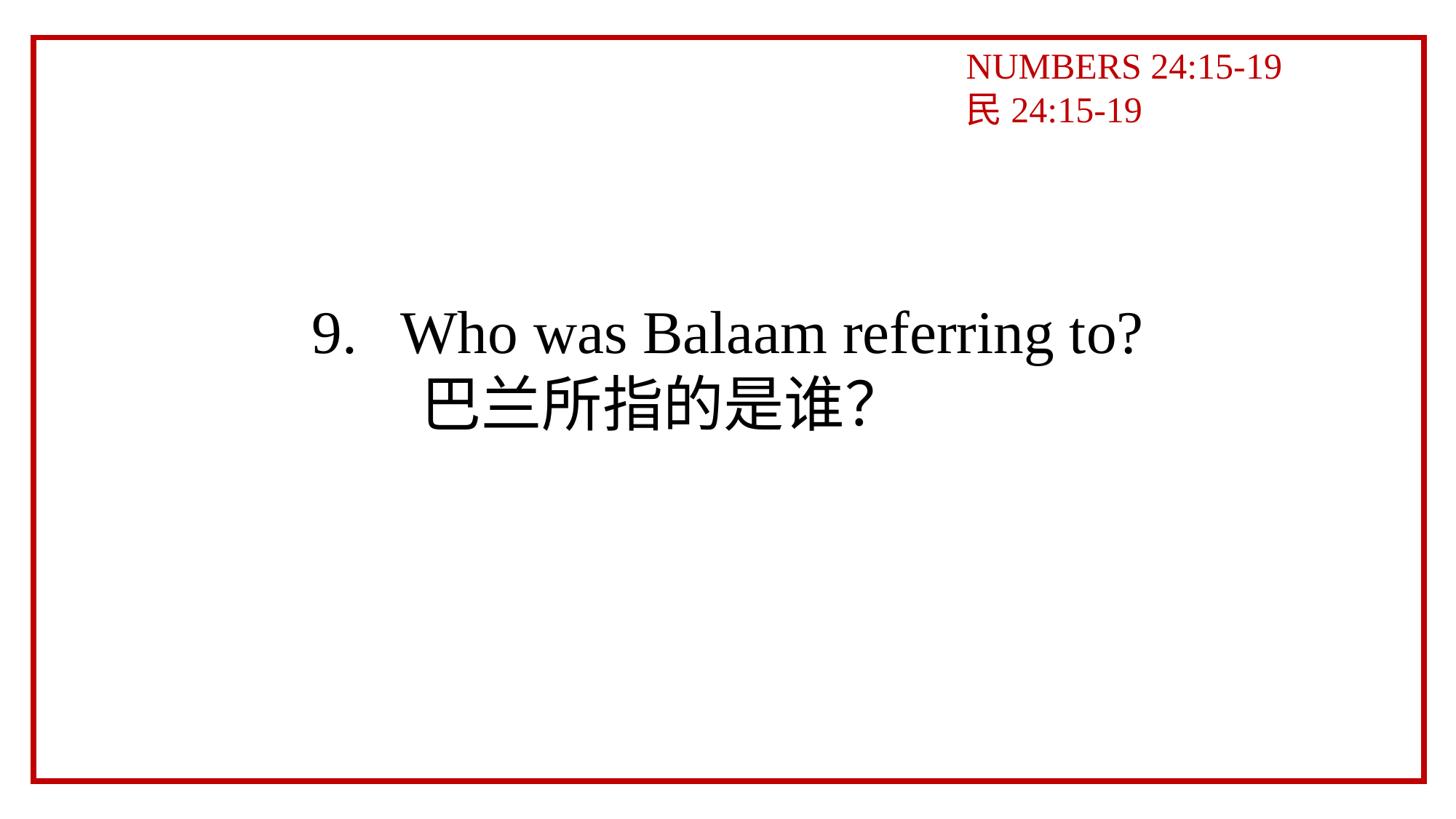

NUMBERS 24:15-19
民24:15-19
Who was Balaam referring to?
	巴兰所指的是谁？